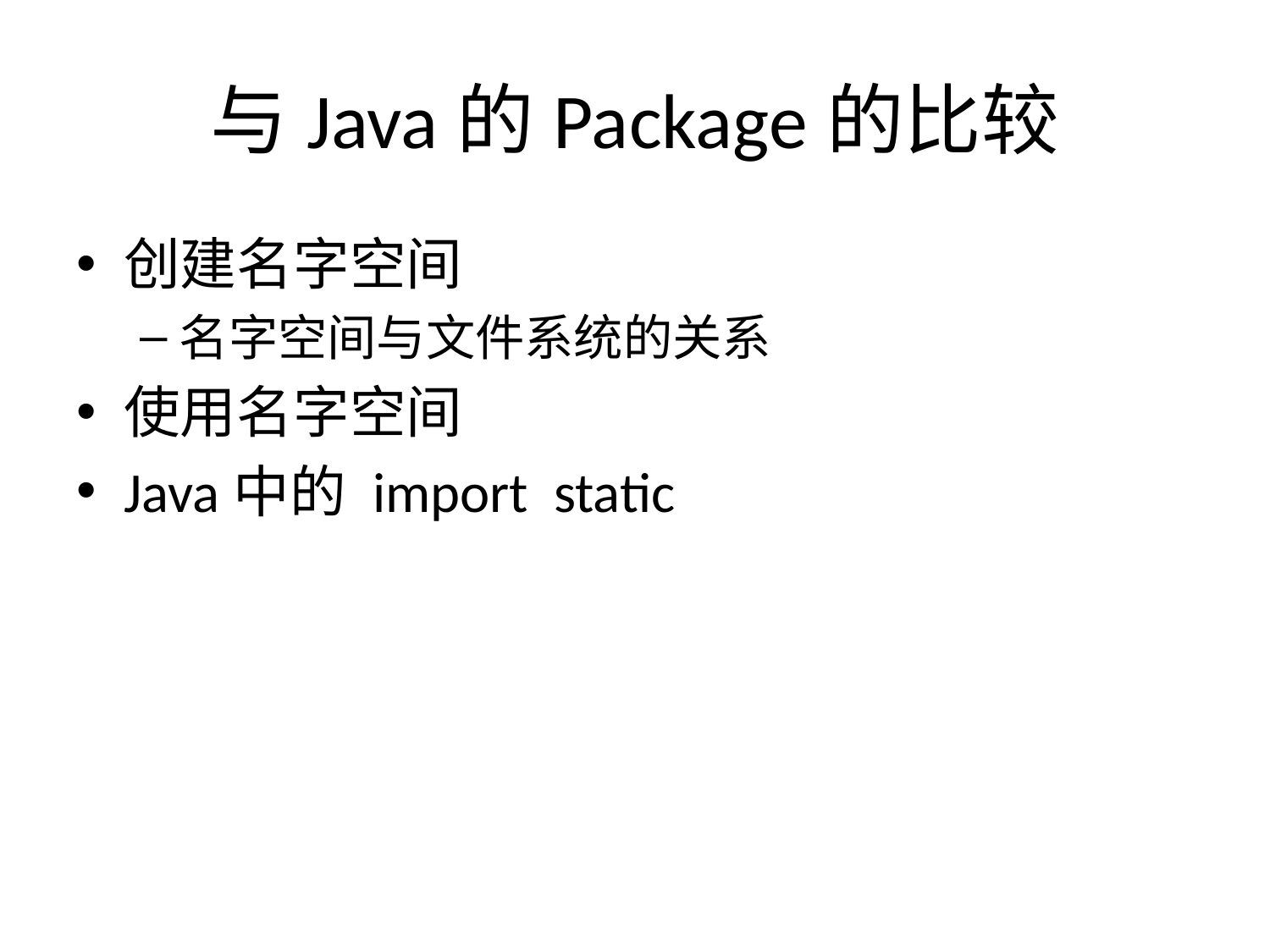

# 与Java的Package的比较
创建名字空间
名字空间与文件系统的关系
使用名字空间
Java中的 import  static